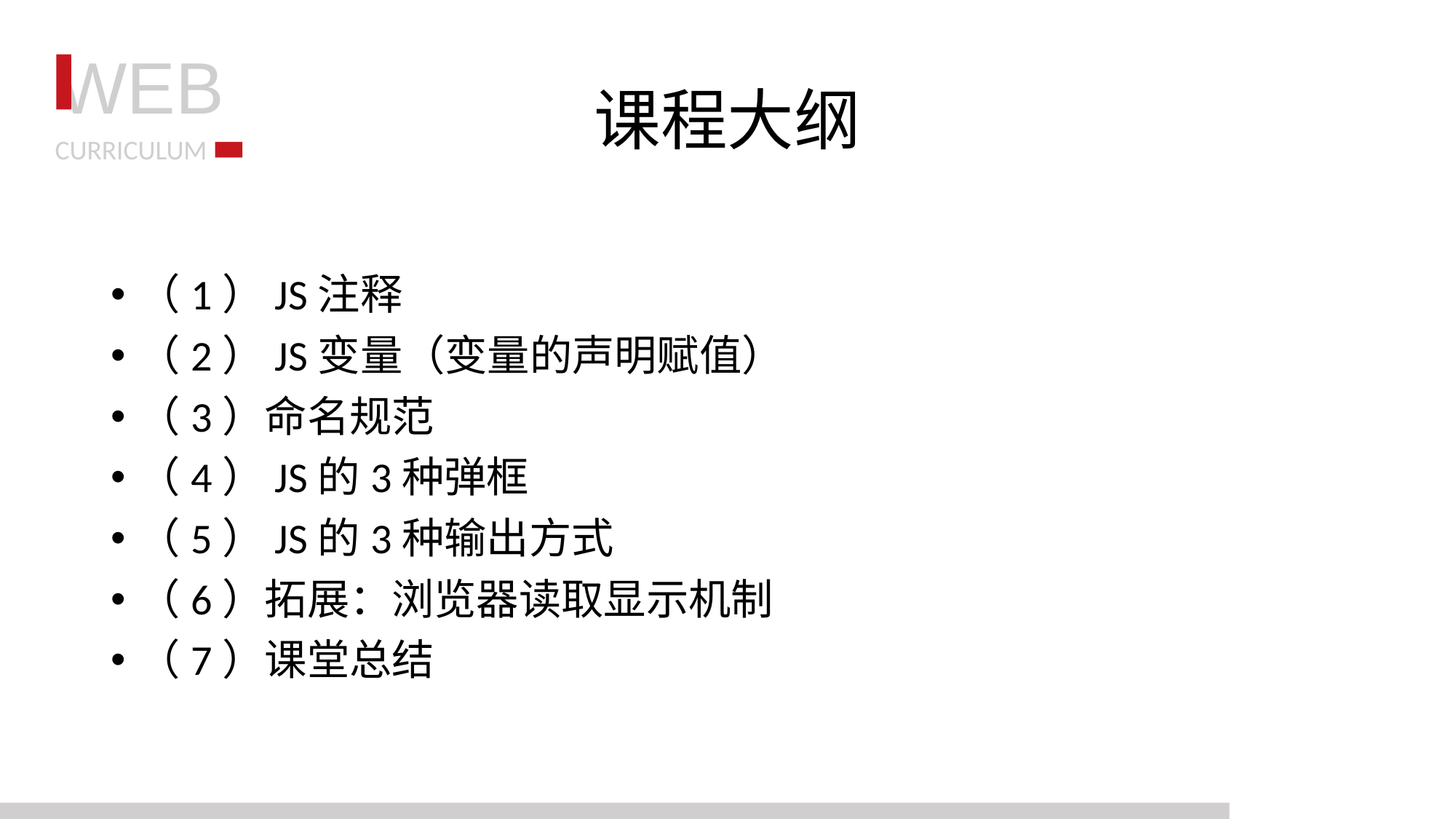

# 课程大纲

（1）JS注释
（2）JS变量（变量的声明赋值）
（3）命名规范
（4）JS的3种弹框
（5）JS的3种输出方式
（6）拓展：浏览器读取显示机制
（7）课堂总结